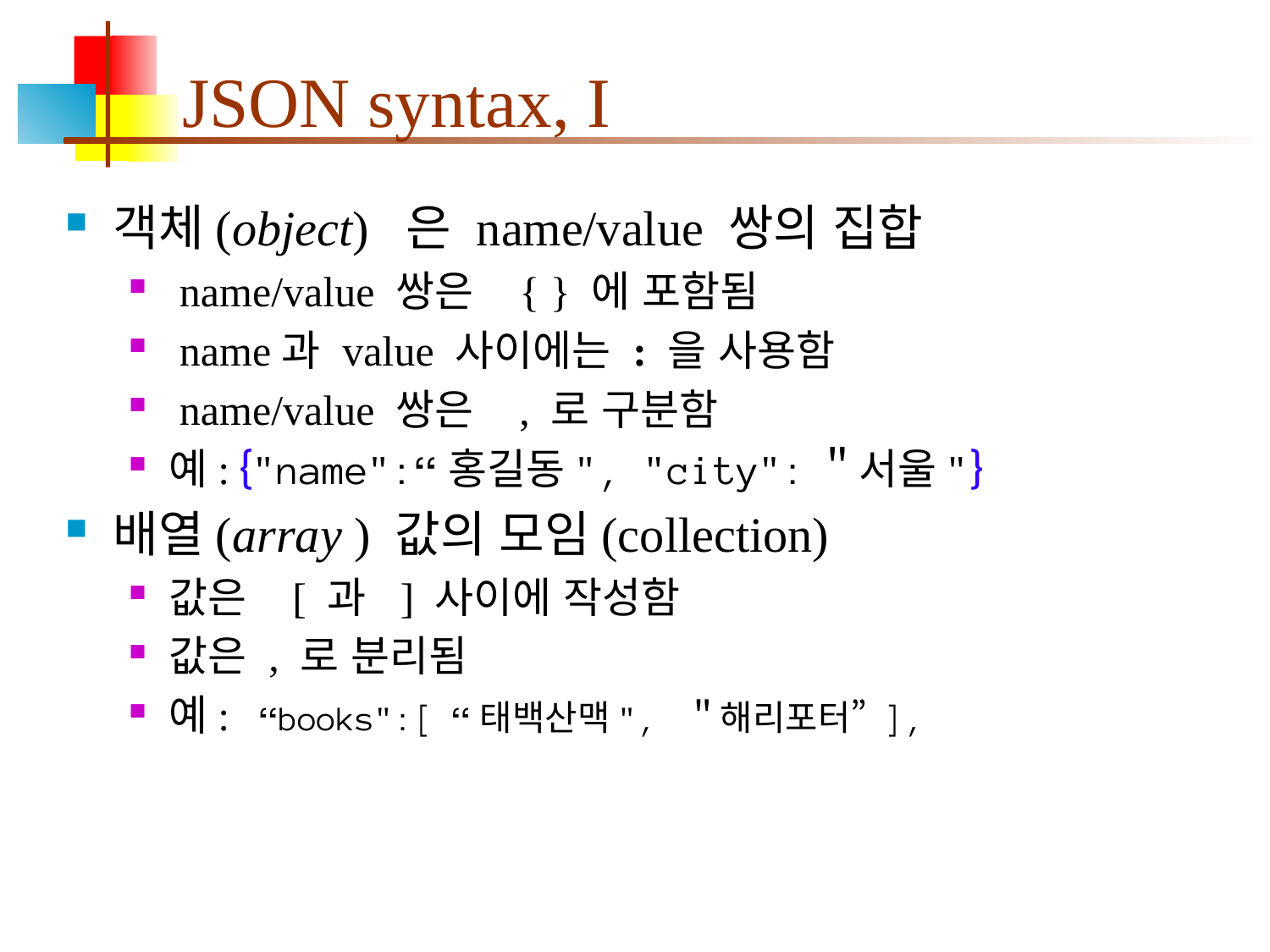

# JSON syntax, I
객체(object)  은 name/value 쌍의 집합
 name/value 쌍은   { } 에 포함됨
 name과 value 사이에는 : 을 사용함
 name/value 쌍은   , 로 구분함
예: {"name":“홍길동", "city":＂서울"}
배열(array ) 값의 모임(collection)
값은   [ 과  ] 사이에 작성함
값은 , 로 분리됨
예:  “books":[ “태백산맥", ＂해리포터” ],